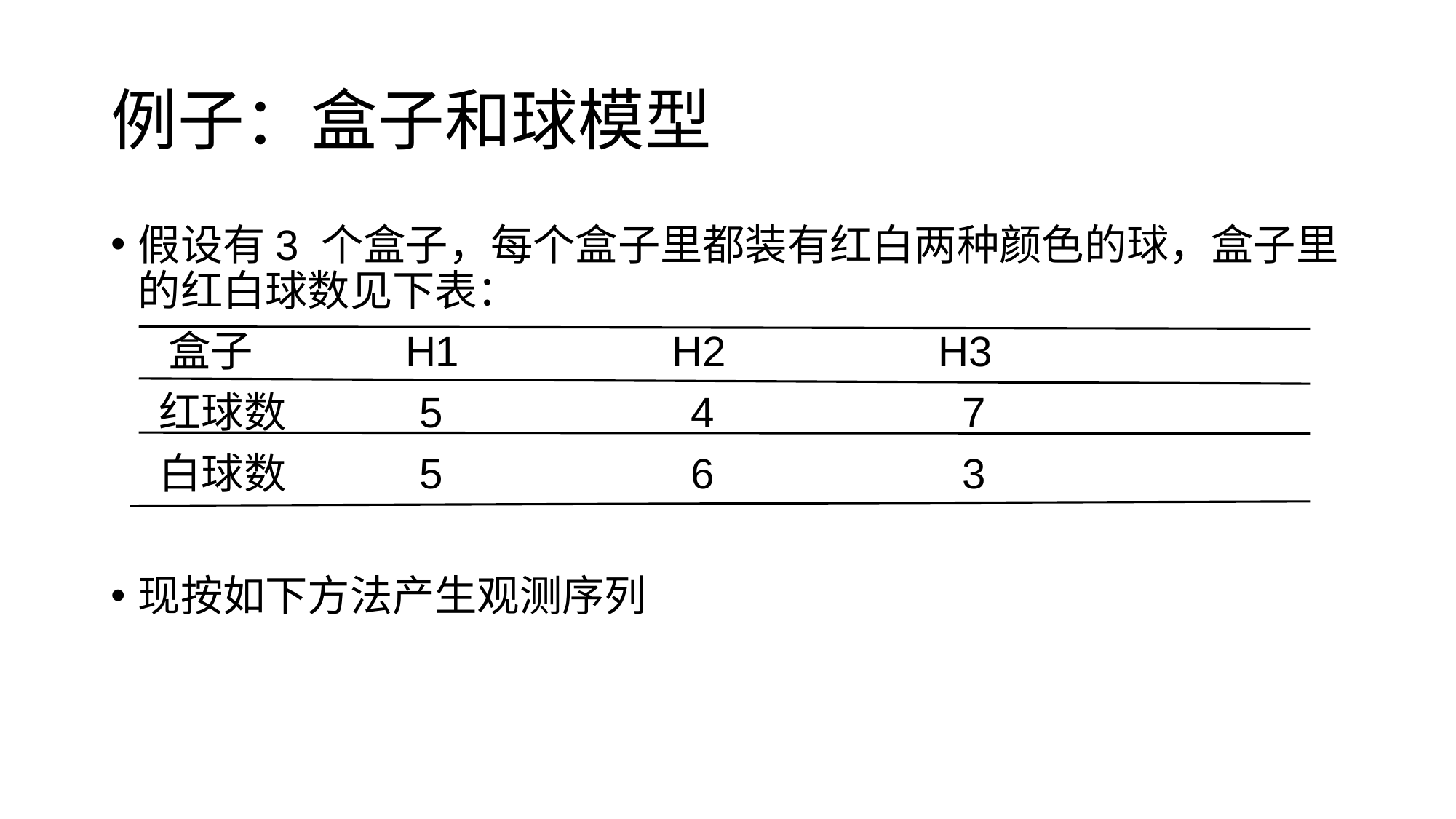

# 例子：盒子和球模型
假设有3 个盒子，每个盒子里都装有红白两种颜色的球，盒子里的红白球数见下表：
     盒子               H1                  H2                  H3
    红球数             5                     4                     7
    白球数             5                     6                     3

现按如下方法产生观测序列